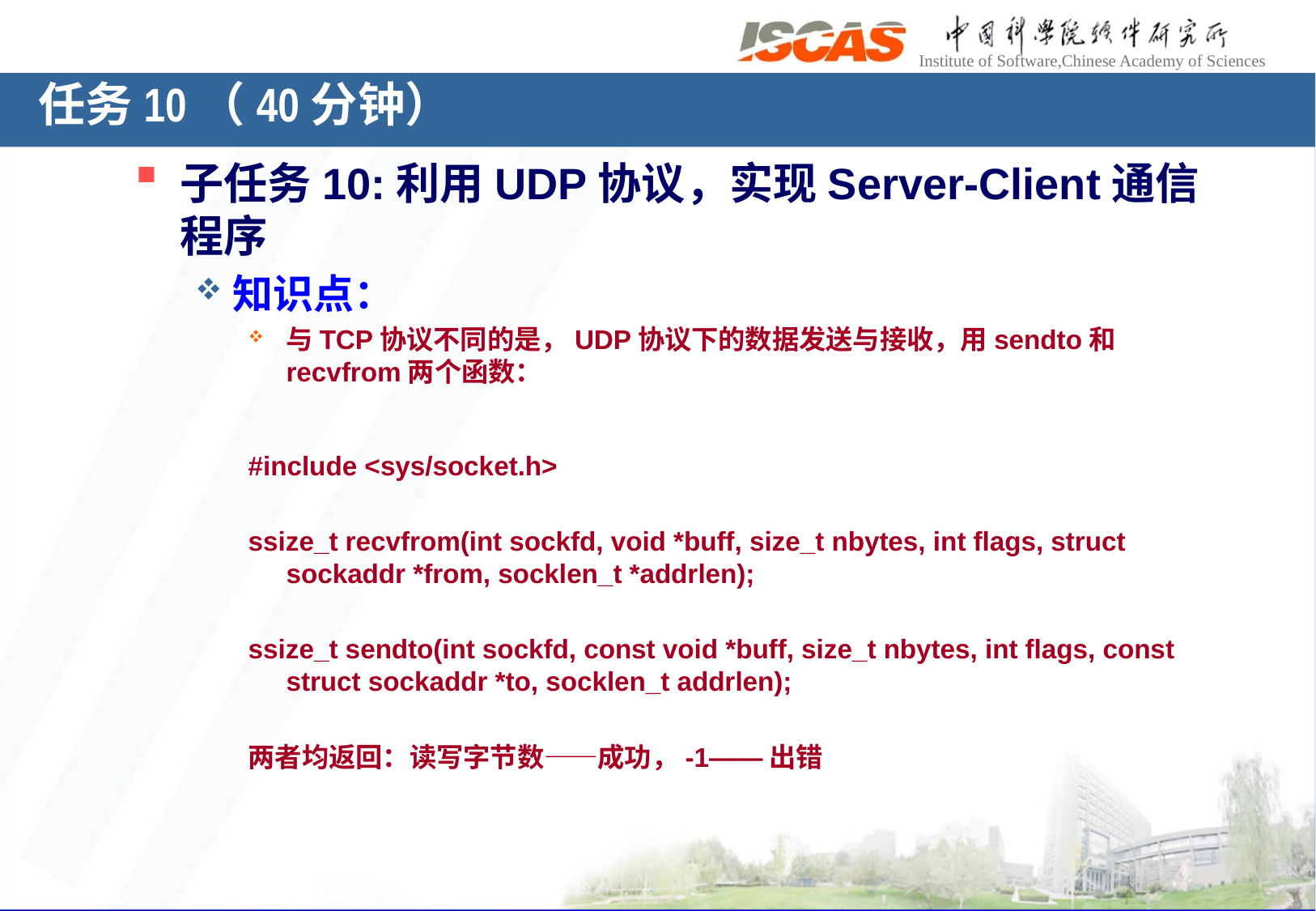

# 任务10（40分钟）
子任务10:利用UDP协议，实现Server-Client通信程序
知识点：
与TCP协议不同的是，UDP协议下的数据发送与接收，用sendto和recvfrom两个函数：

#include <sys/socket.h>

ssize_t recvfrom(int sockfd, void *buff, size_t nbytes, int flags, struct sockaddr *from, socklen_t *addrlen);

ssize_t sendto(int sockfd, const void *buff, size_t nbytes, int flags, const struct sockaddr *to, socklen_t addrlen);

两者均返回：读写字节数——成功，-1——出错